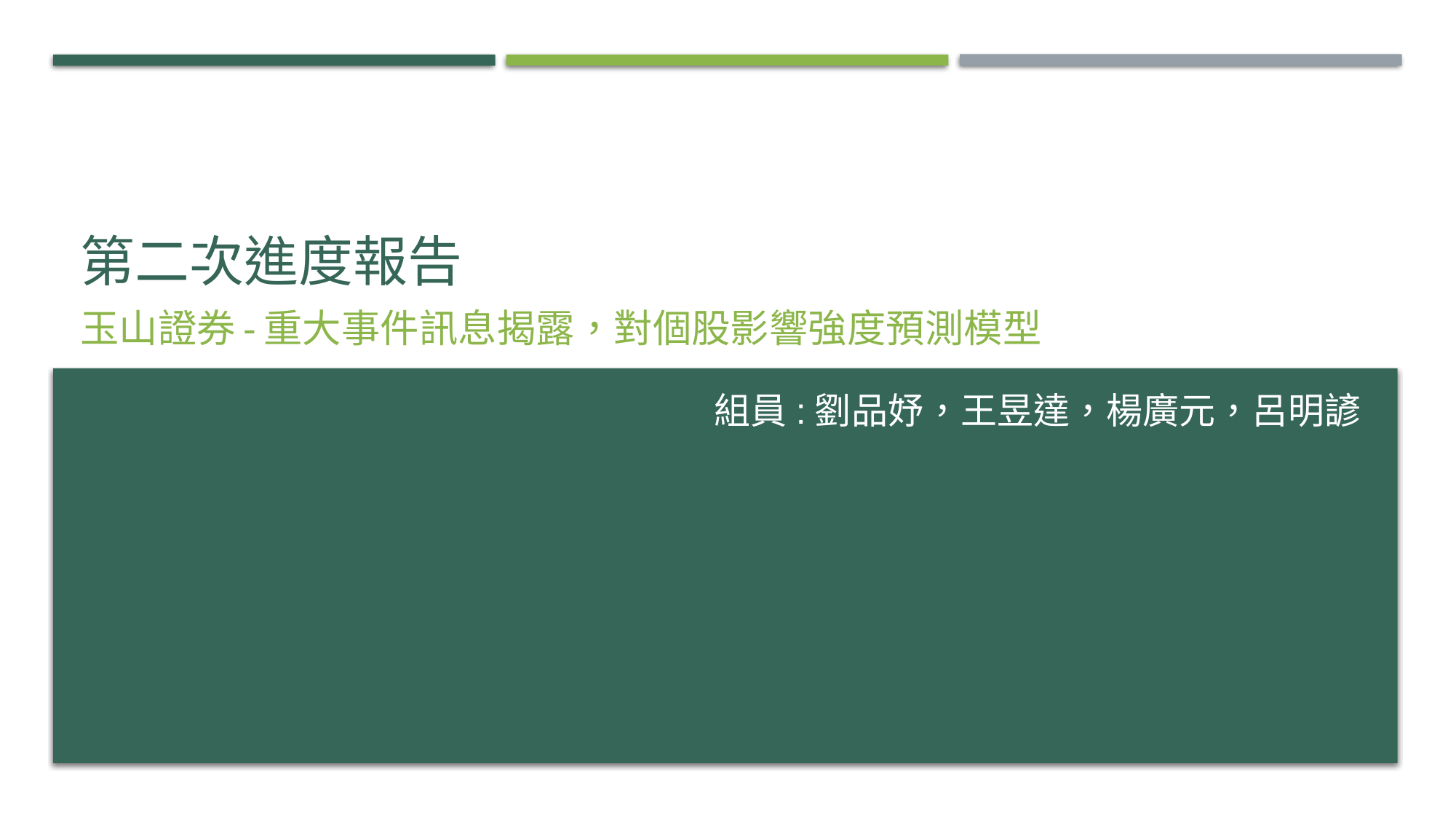

# 第二次進度報告
玉山證券-重大事件訊息揭露，對個股影響強度預測模型
組員:劉品妤，王昱達，楊廣元，呂明諺